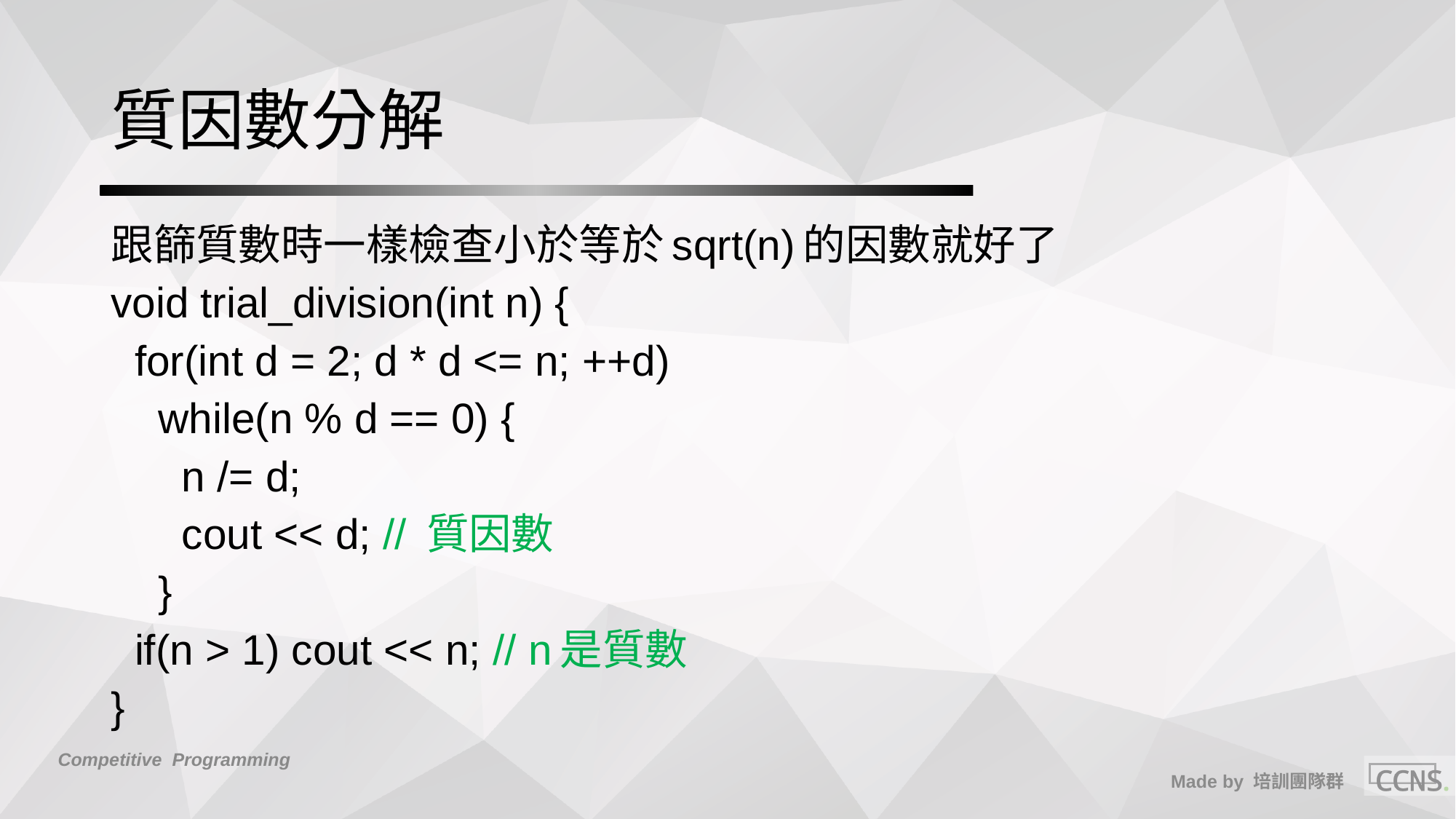

# 質因數分解
跟篩質數時一樣檢查小於等於sqrt(n)的因數就好了
void trial_division(int n) {
  for(int d = 2; d * d <= n; ++d)
    while(n % d == 0) {
      n /= d;
      cout << d; // 質因數
    }
  if(n > 1) cout << n; // n是質數
}